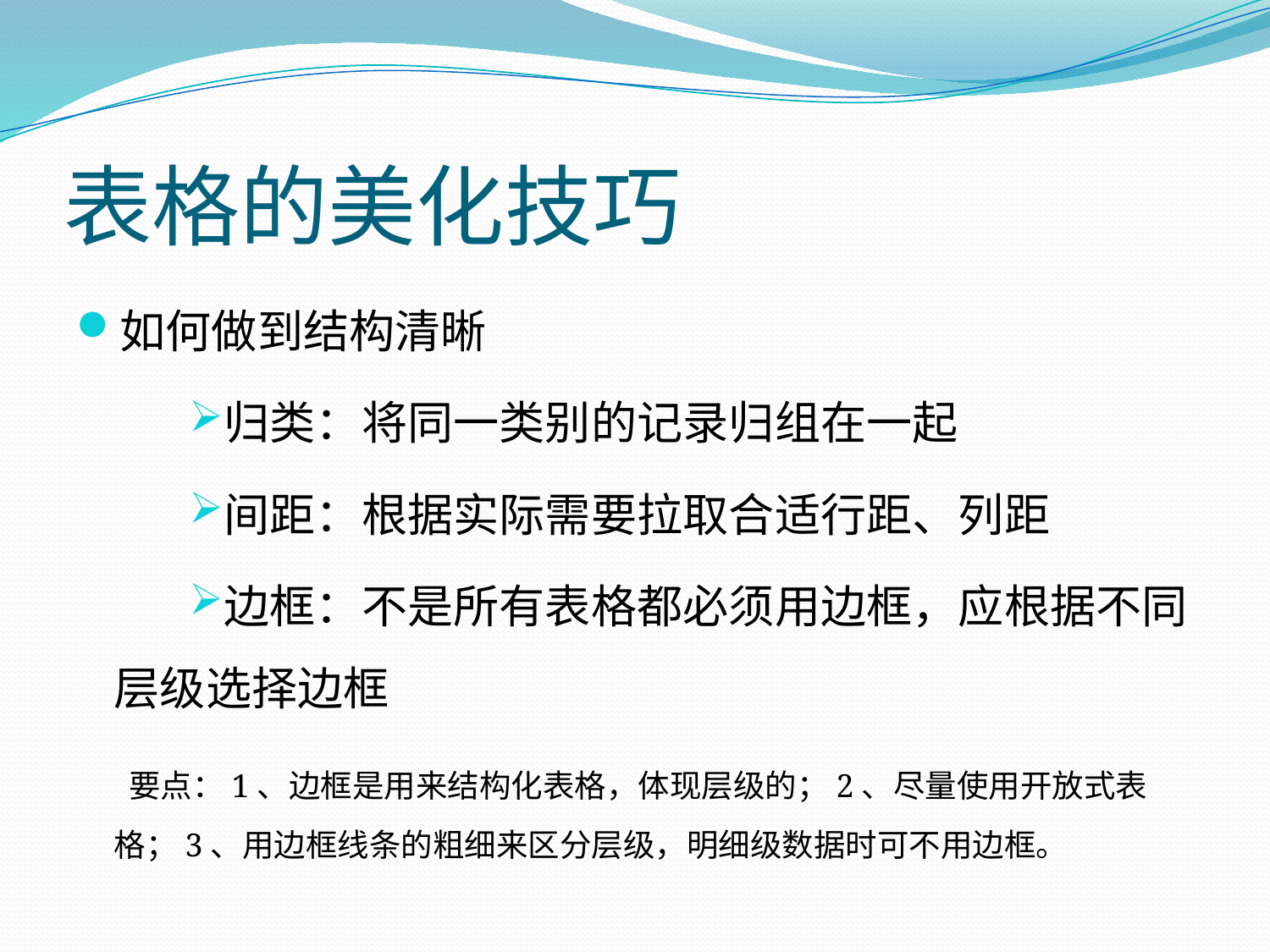

# 表格的美化技巧
如何做到结构清晰
归类：将同一类别的记录归组在一起
间距：根据实际需要拉取合适行距、列距
边框：不是所有表格都必须用边框，应根据不同层级选择边框
    要点：1、边框是用来结构化表格，体现层级的；2、尽量使用开放式表格；3、用边框线条的粗细来区分层级，明细级数据时可不用边框。